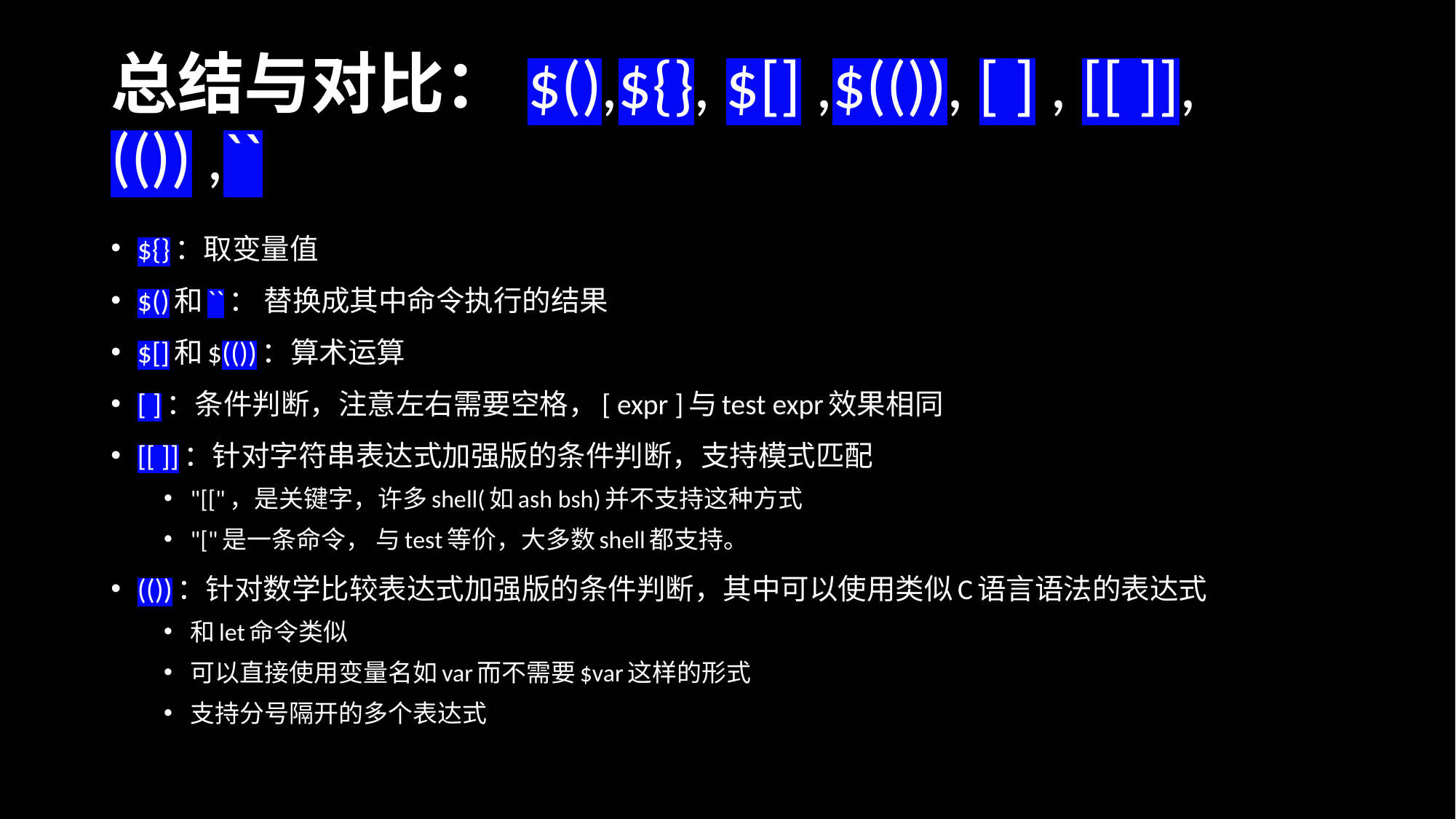

# 总结与对比：$(),${}, $[] ,$(()), [ ] , [[ ]], (()) ,``
${}：取变量值
$()和``： 替换成其中命令执行的结果
$[]和$(())：算术运算
[ ]：条件判断，注意左右需要空格，[ expr ]与test expr效果相同
[[ ]]：针对字符串表达式加强版的条件判断，支持模式匹配
"[["，是关键字，许多shell(如ash bsh)并不支持这种方式
"["是一条命令， 与test等价，大多数shell都支持。
(())：针对数学比较表达式加强版的条件判断，其中可以使用类似C语言语法的表达式
和let命令类似
可以直接使用变量名如var而不需要$var这样的形式
支持分号隔开的多个表达式